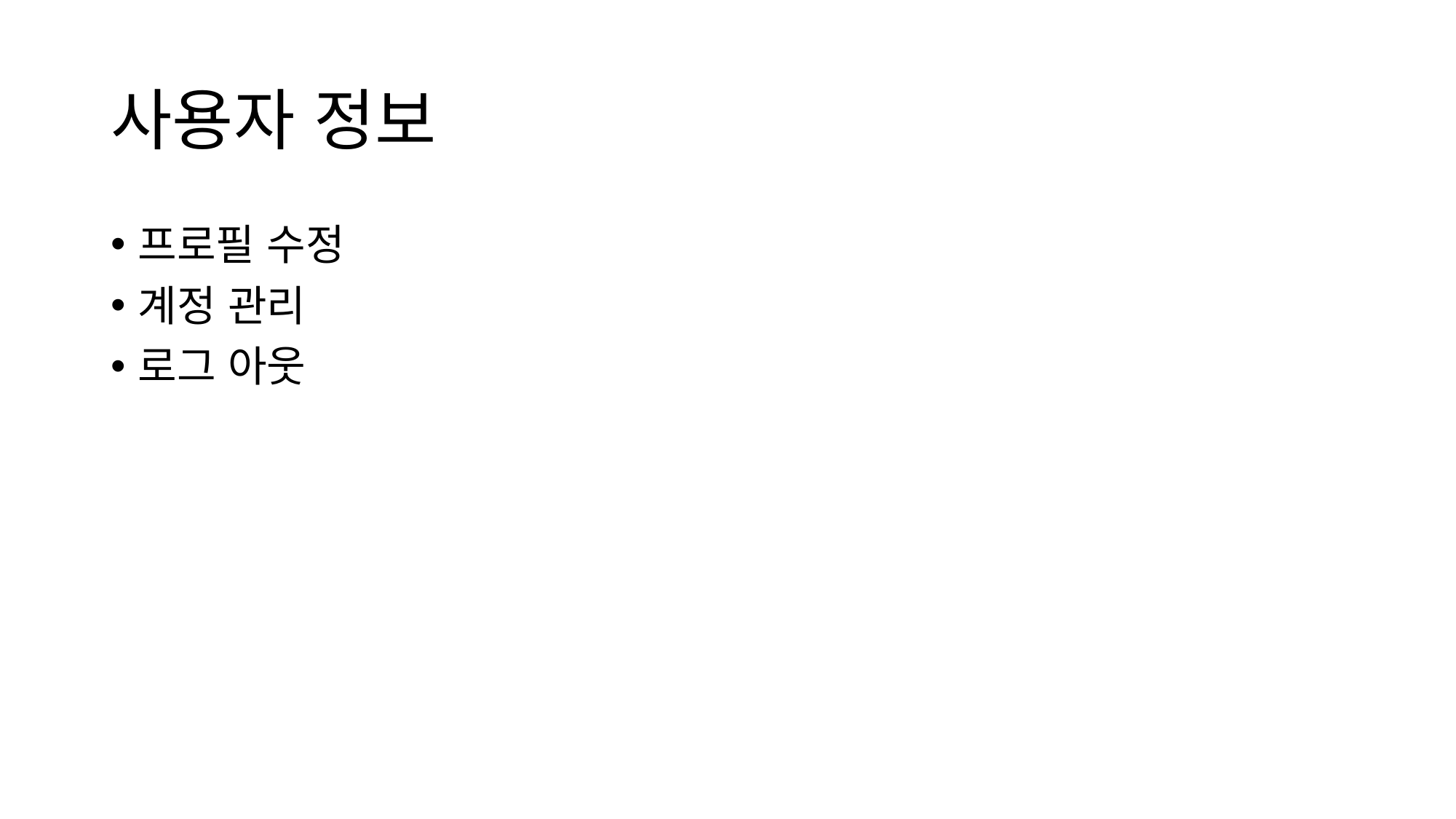

# 사용자 정보
프로필 수정
계정 관리
로그 아웃